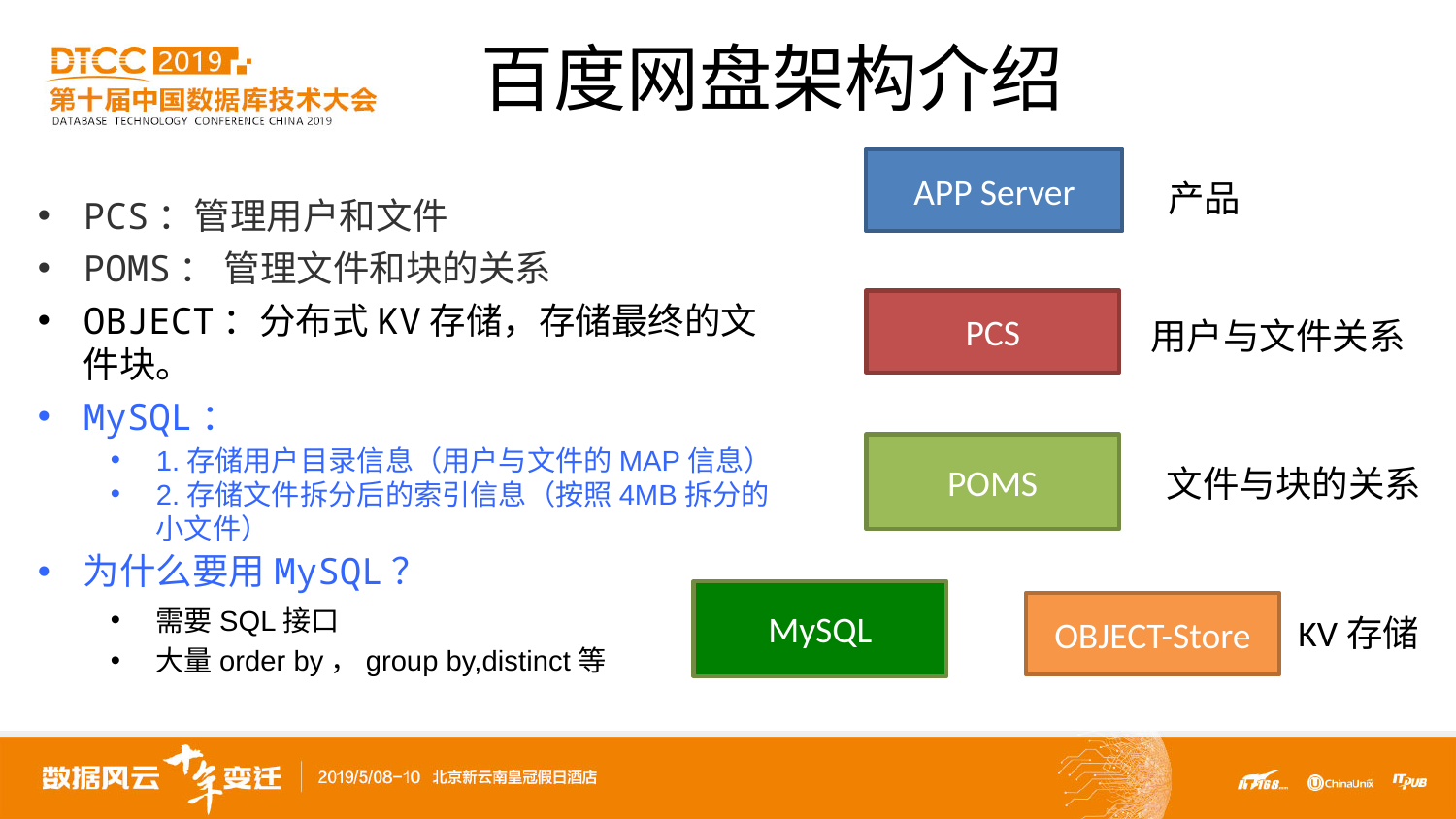

# 百度网盘架构介绍

PCS：管理用户和文件
POMS： 管理文件和块的关系
OBJECT：分布式KV存储，存储最终的文件块。
MySQL：
1.存储用户目录信息（用户与文件的MAP信息）
2.存储文件拆分后的索引信息（按照4MB拆分的小文件）
为什么要用MySQL？
需要SQL接口
大量order by，group by,distinct等

APP Server
产品
PCS
用户与文件关系
POMS
文件与块的关系
MySQL
OBJECT-Store
KV存储